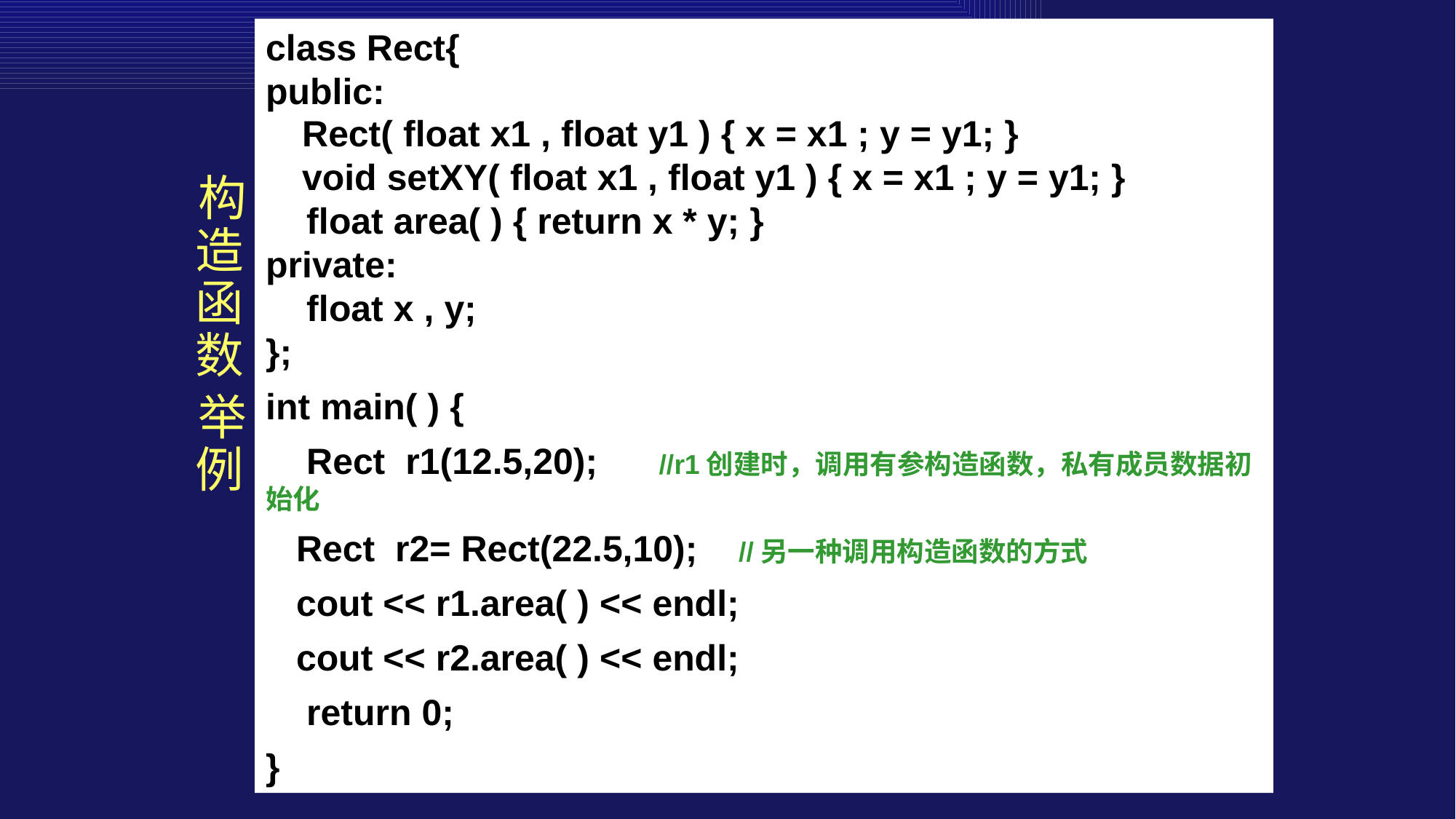

class Rect{
public:
    Rect( float x1 , float y1 ) { x = x1 ; y = y1; }
    void setXY( float x1 , float y1 ) { x = x1 ; y = y1; }
    float area( ) { return x * y; }
private:
    float x , y;
};
int main( ) {
    Rect  r1(12.5,20);      //r1创建时，调用有参构造函数，私有成员数据初始化
   Rect  r2= Rect(22.5,10);    //另一种调用构造函数的方式
   cout << r1.area( ) << endl;
   cout << r2.area( ) << endl;
    return 0;
}
   构造函数
   举例